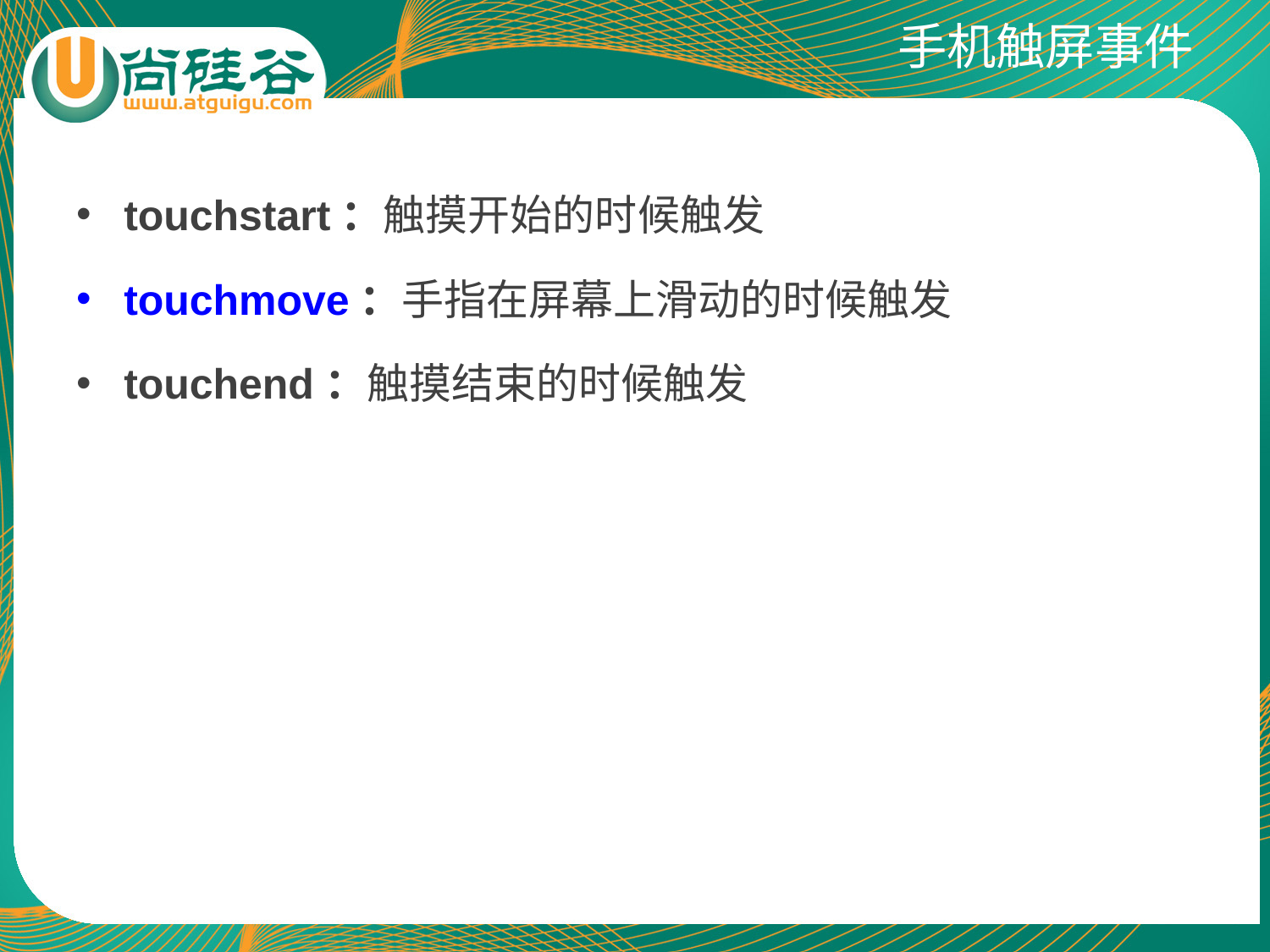

# 手机触屏事件
touchstart：触摸开始的时候触发
touchmove：手指在屏幕上滑动的时候触发
touchend：触摸结束的时候触发